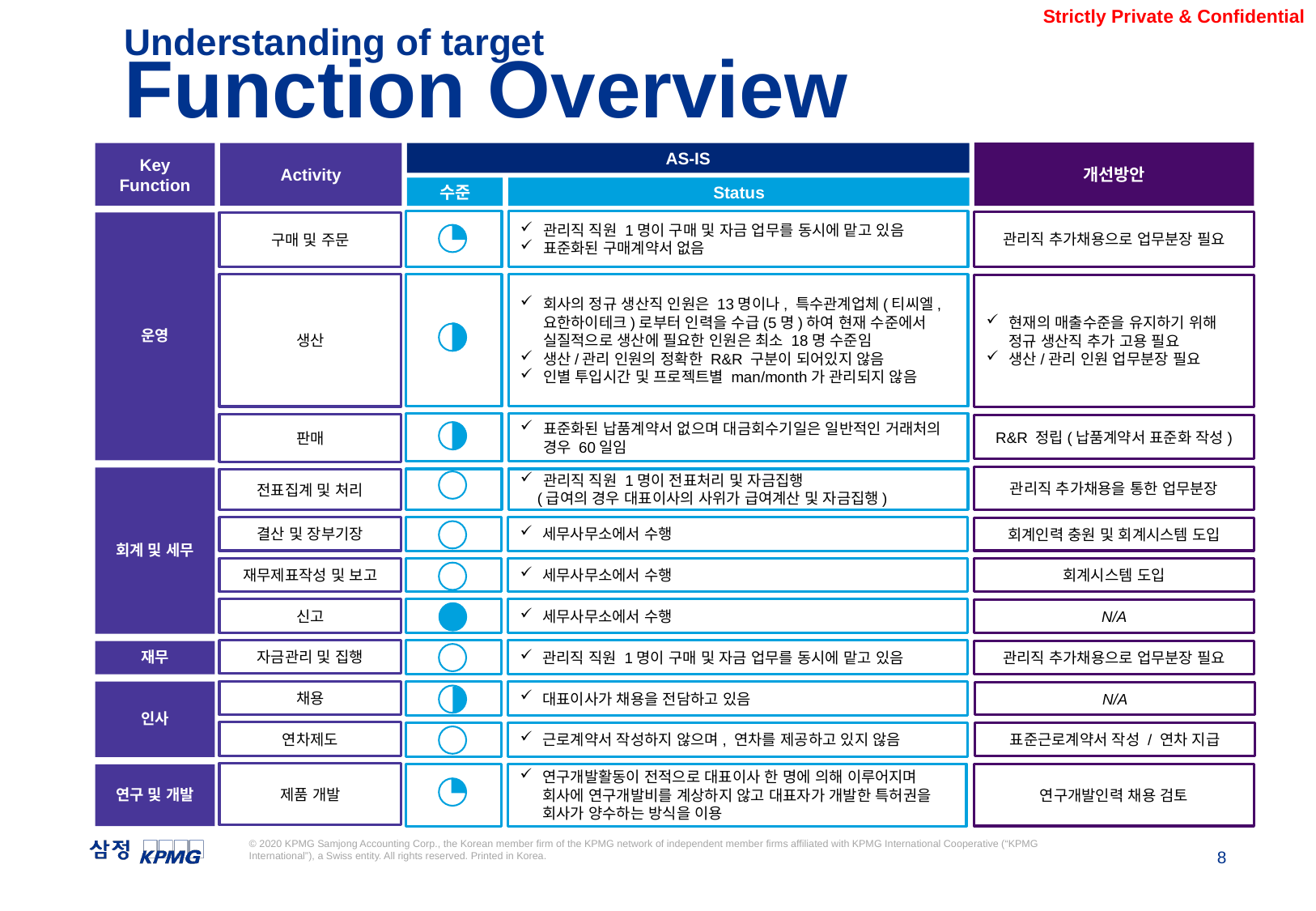

Understanding of target
Function Overview
개선방안
AS-IS
Key
Function
Activity
수준
Status

관리직 직원 1명이 구매 및 자금 업무를 동시에 맡고 있음
표준화된 구매계약서 없음
관리직 추가채용으로 업무분장 필요
운영
구매 및 주문

회사의 정규 생산직 인원은 13명이나, 특수관계업체(티씨엘, 요한하이테크)로부터 인력을 수급(5명)하여 현재 수준에서 실질적으로 생산에 필요한 인원은 최소 18명 수준임
생산/관리 인원의 정확한 R&R 구분이 되어있지 않음
인별 투입시간 및 프로젝트별 man/month가 관리되지 않음
생산
현재의 매출수준을 유지하기 위해 정규 생산직 추가 고용 필요
생산/관리 인원 업무분장 필요

표준화된 납품계약서 없으며 대금회수기일은 일반적인 거래처의 경우 60일임
판매
R&R 정립(납품계약서 표준화 작성)

관리직 추가채용을 통한 업무분장
회계 및 세무

관리직 직원 1명이 전표처리 및 자금집행
    (급여의 경우 대표이사의 사위가 급여계산 및 자금집행)
전표집계 및 처리

세무사무소에서 수행
결산 및 장부기장
회계인력 충원 및 회계시스템 도입

세무사무소에서 수행
재무제표작성 및 보고
회계시스템 도입

세무사무소에서 수행
신고
N/A

자금관리 및 집행

관리직 직원 1명이 구매 및 자금 업무를 동시에 맡고 있음
관리직 추가채용으로 업무분장 필요
재무

채용

대표이사가 채용을 전담하고 있음
인사
N/A

연차제도

근로계약서 작성하지 않으며, 연차를 제공하고 있지 않음
표준근로계약서 작성 / 연차 지급

제품 개발

연구개발활동이 전적으로 대표이사 한 명에 의해 이루어지며 회사에 연구개발비를 계상하지 않고 대표자가 개발한 특허권을 회사가 양수하는 방식을 이용
연구개발인력 채용 검토
연구 및 개발